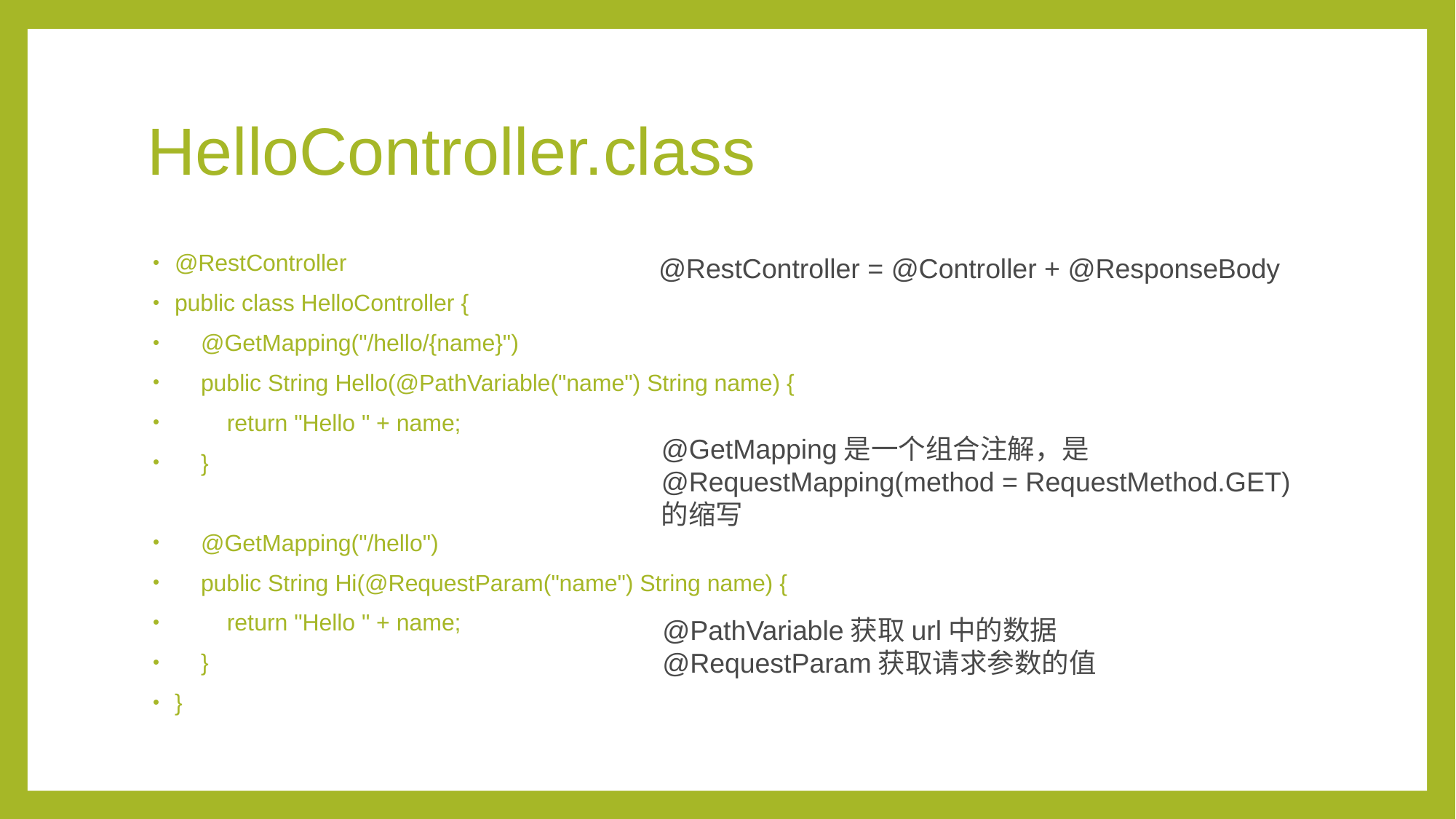

# HelloController.class
@RestController
public class HelloController {
    @GetMapping("/hello/{name}")
    public String Hello(@PathVariable("name") String name) {
        return "Hello " + name;
    }

    @GetMapping("/hello")
    public String Hi(@RequestParam("name") String name) {
        return "Hello " + name;
    }
}

@RestController = @Controller + @ResponseBody
@GetMapping是一个组合注解，是@RequestMapping(method = RequestMethod.GET)的缩写
@PathVariable获取url中的数据
@RequestParam获取请求参数的值